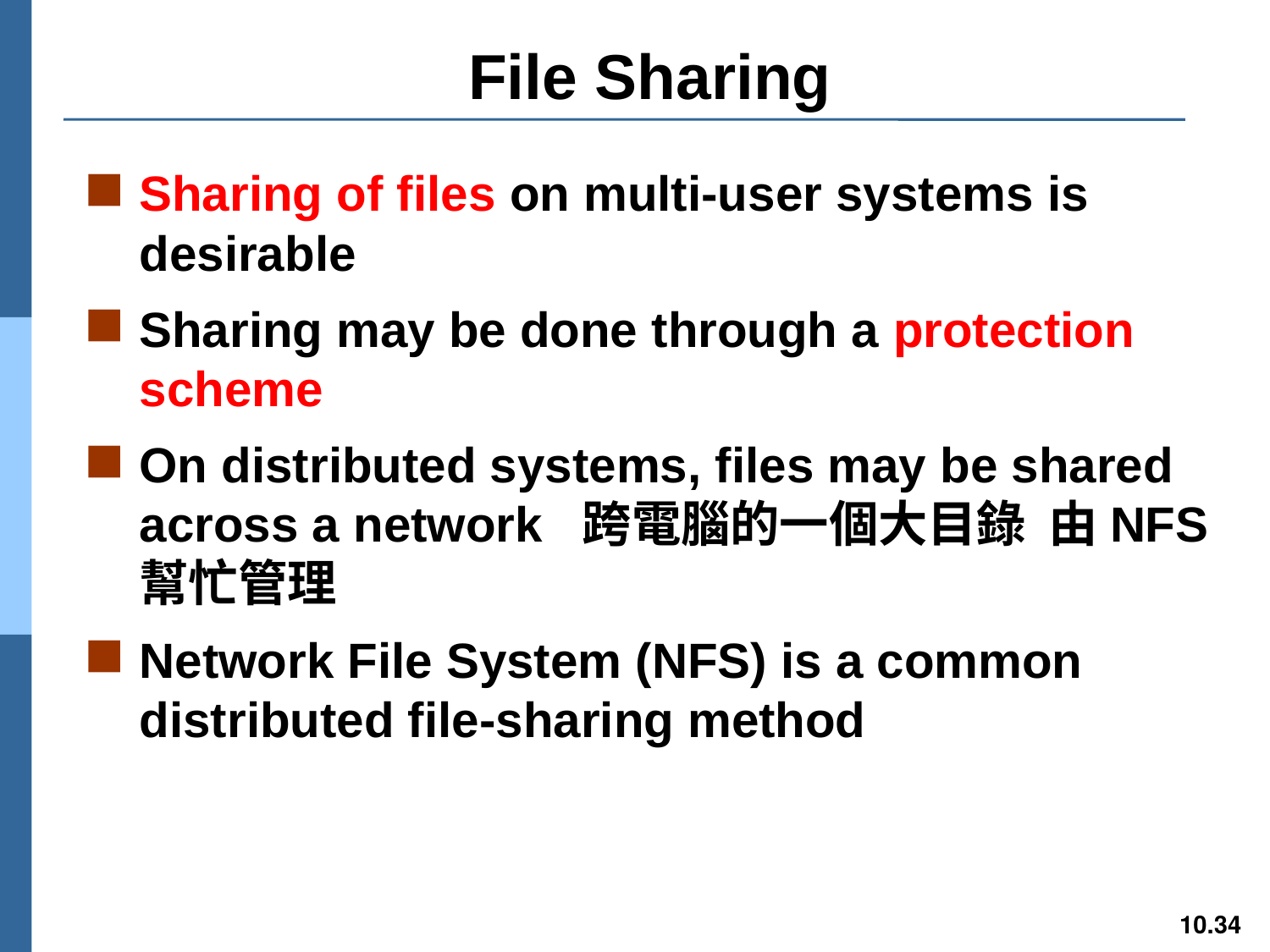

# File Sharing
Sharing of files on multi-user systems is desirable
Sharing may be done through a protection scheme
On distributed systems, files may be shared across a network  跨電腦的一個大目錄  由NFS幫忙管理
Network File System (NFS) is a common distributed file-sharing method